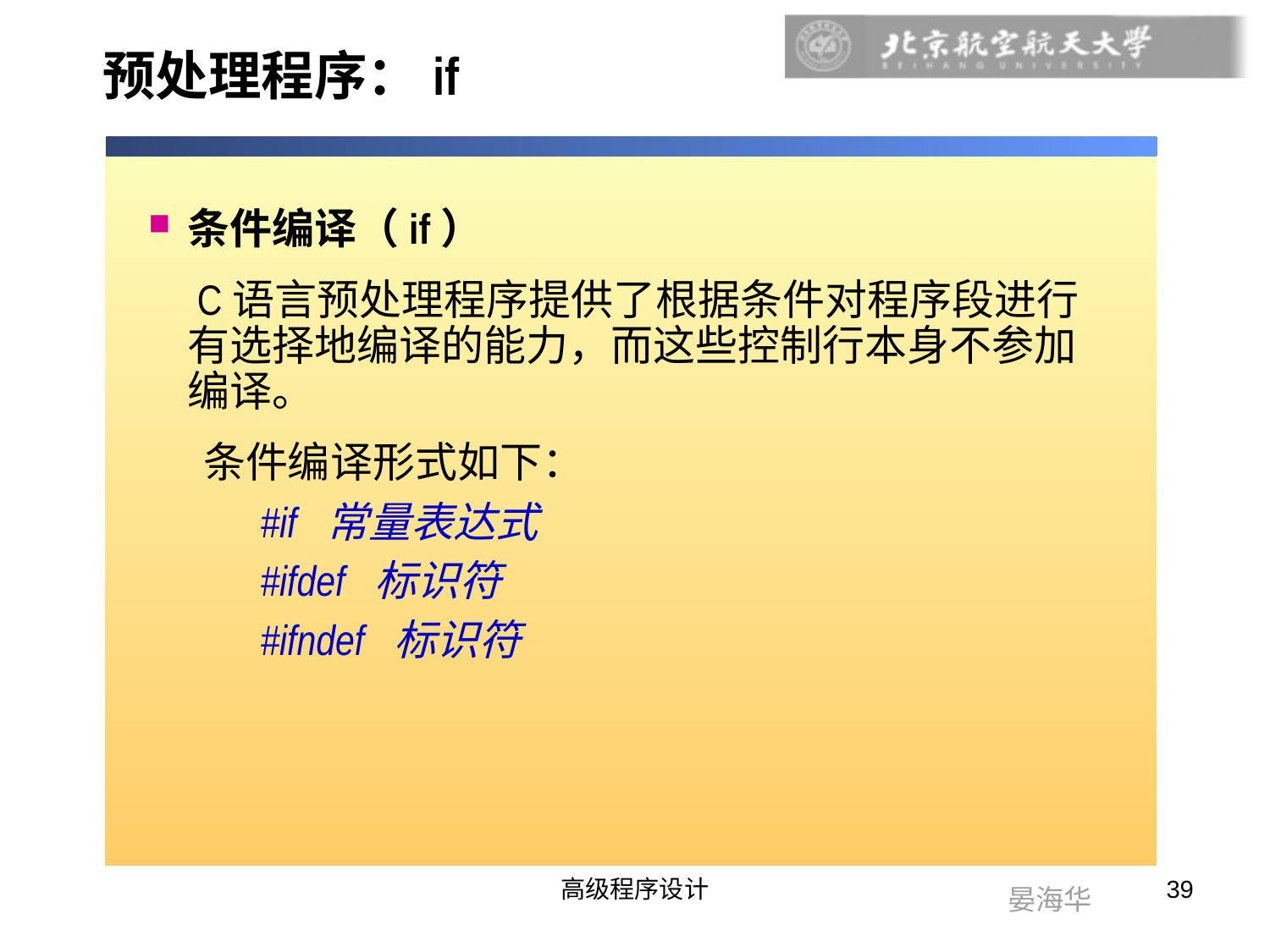

# 预处理程序：if
条件编译（if）
     C语言预处理程序提供了根据条件对程序段进行有选择地编译的能力，而这些控制行本身不参加编译。
条件编译形式如下：
#if  常量表达式
#ifdef  标识符
#ifndef  标识符

高级程序设计
39